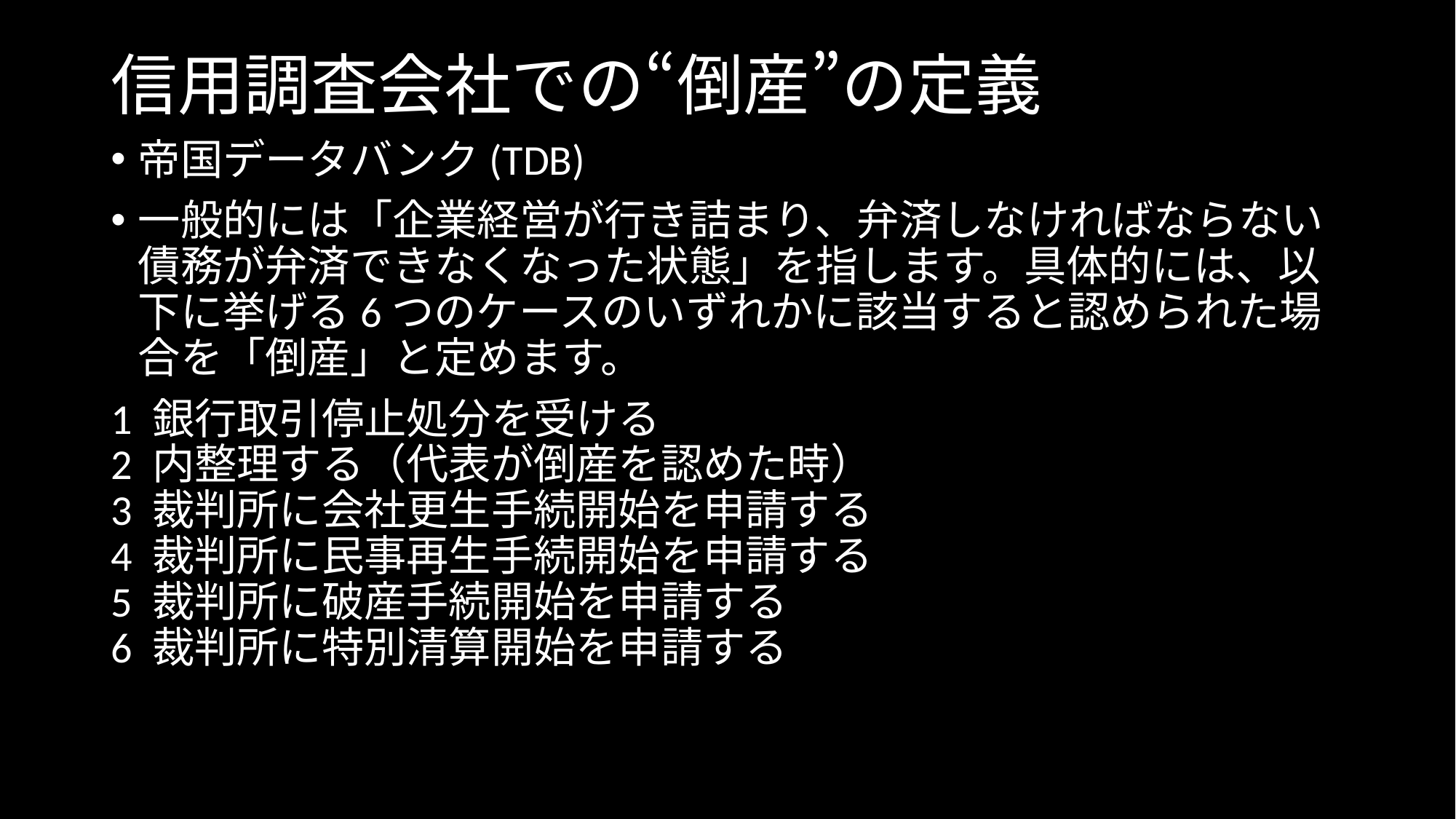

# 信用調査会社での“倒産”の定義
帝国データバンク(TDB)
一般的には「企業経営が行き詰まり、弁済しなければならない債務が弁済できなくなった状態」を指します。具体的には、以下に挙げる6つのケースのいずれかに該当すると認められた場合を「倒産」と定めます。
1 銀行取引停止処分を受ける
2 内整理する（代表が倒産を認めた時）
3 裁判所に会社更生手続開始を申請する
4 裁判所に民事再生手続開始を申請する
5 裁判所に破産手続開始を申請する
6 裁判所に特別清算開始を申請する